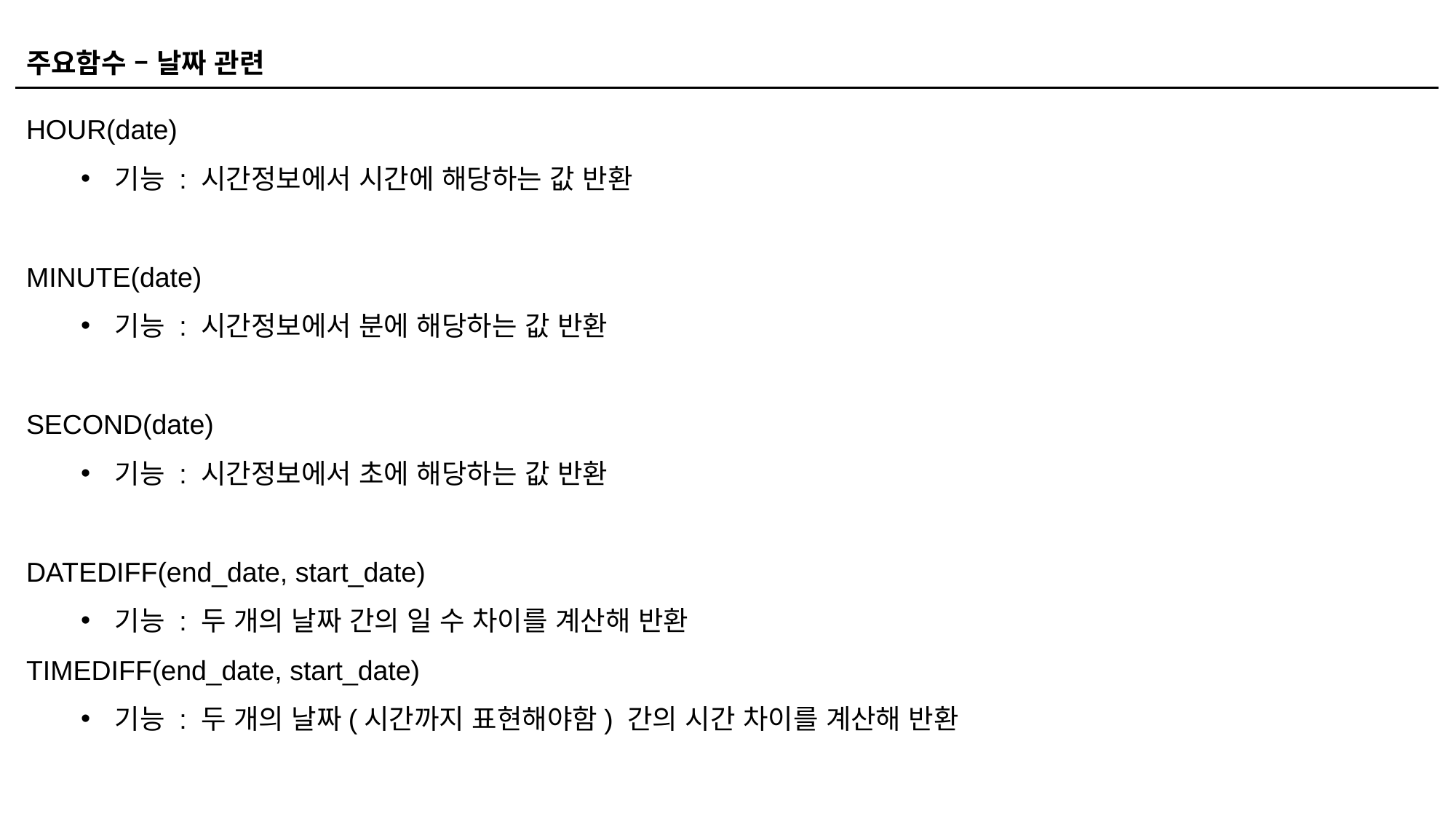

주요함수 – 날짜 관련
HOUR(date)
기능 : 시간정보에서 시간에 해당하는 값 반환

MINUTE(date)
기능 : 시간정보에서 분에 해당하는 값 반환

SECOND(date)
기능 : 시간정보에서 초에 해당하는 값 반환

DATEDIFF(end_date, start_date)
기능 : 두 개의 날짜 간의 일 수 차이를 계산해 반환
TIMEDIFF(end_date, start_date)
기능 : 두 개의 날짜(시간까지 표현해야함) 간의 시간 차이를 계산해 반환